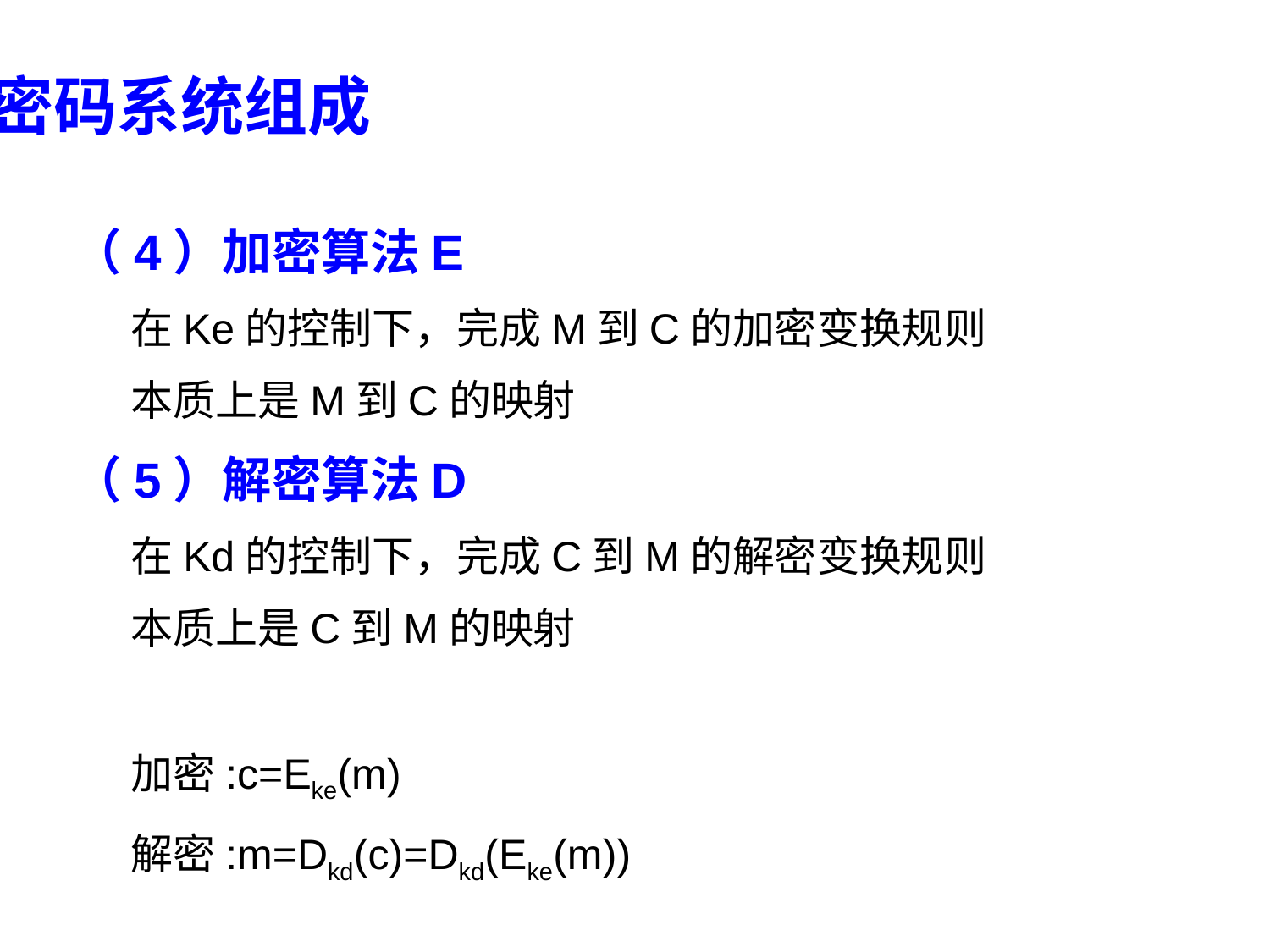

密码系统组成
（4）加密算法E
     在Ke的控制下，完成M到C的加密变换规则
     本质上是M到C的映射
（5）解密算法D
     在Kd的控制下，完成C到M的解密变换规则
     本质上是C到M的映射

     加密:c=Eke(m)
     解密:m=Dkd(c)=Dkd(Eke(m))